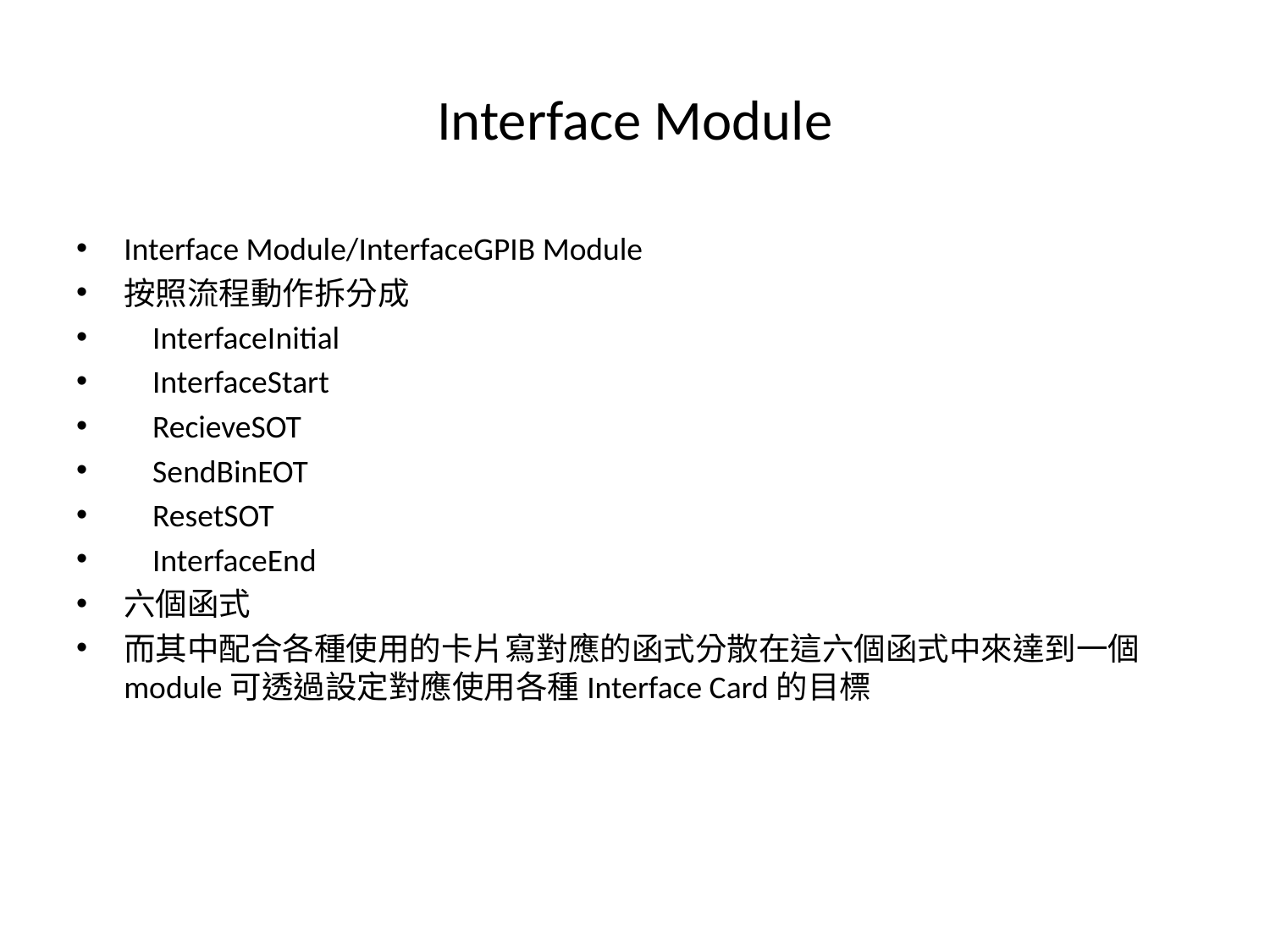

# Interface Module
Interface Module/InterfaceGPIB Module
按照流程動作拆分成
    InterfaceInitial
    InterfaceStart
    RecieveSOT
    SendBinEOT
    ResetSOT
    InterfaceEnd
六個函式
而其中配合各種使用的卡片寫對應的函式分散在這六個函式中來達到一個module可透過設定對應使用各種Interface Card的目標